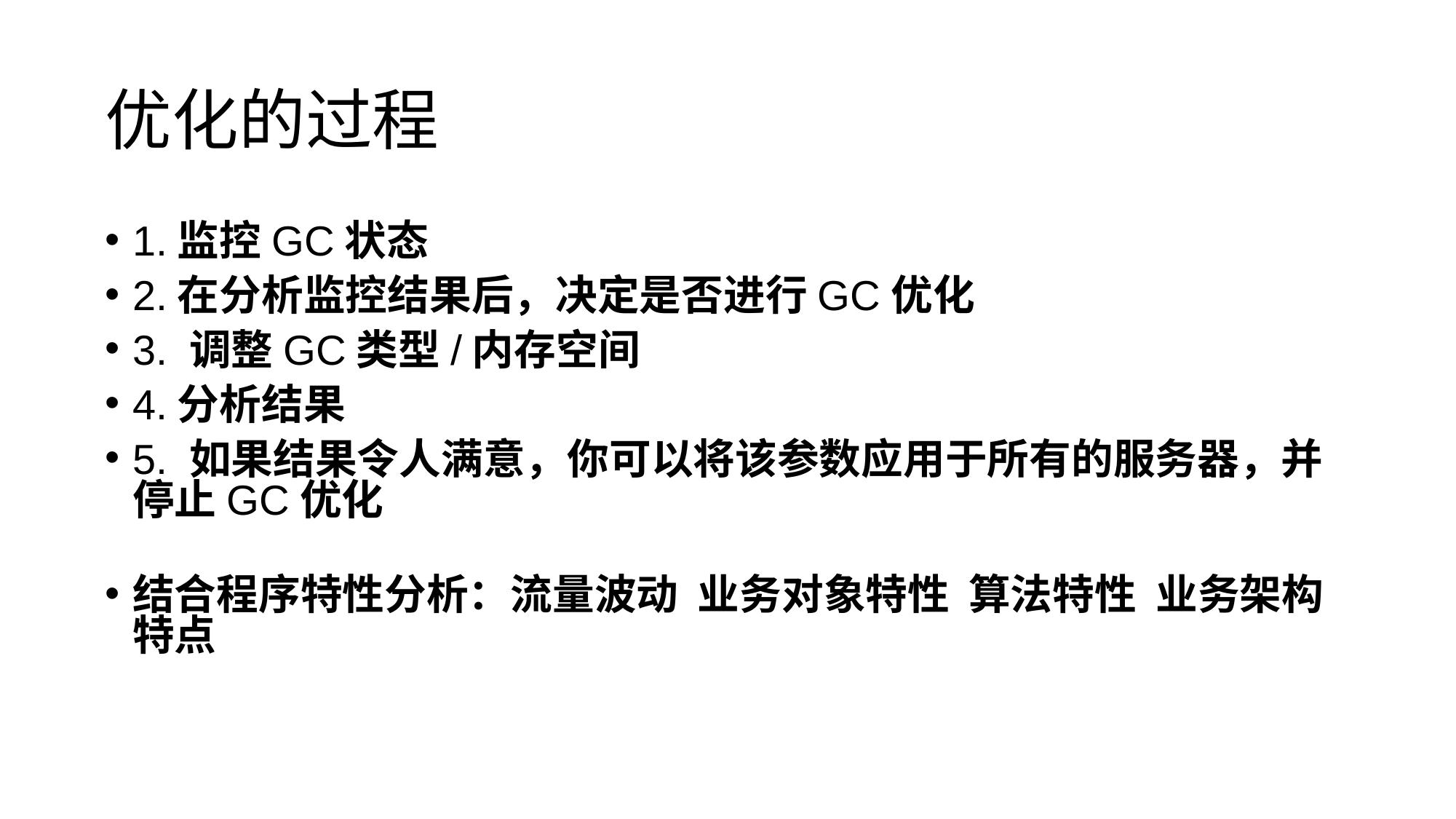

# 优化的过程
1.监控GC状态
2.在分析监控结果后，决定是否进行GC优化
3. 调整GC类型/内存空间
4.分析结果
5. 如果结果令人满意，你可以将该参数应用于所有的服务器，并停止GC优化
结合程序特性分析：流量波动  业务对象特性  算法特性  业务架构特点